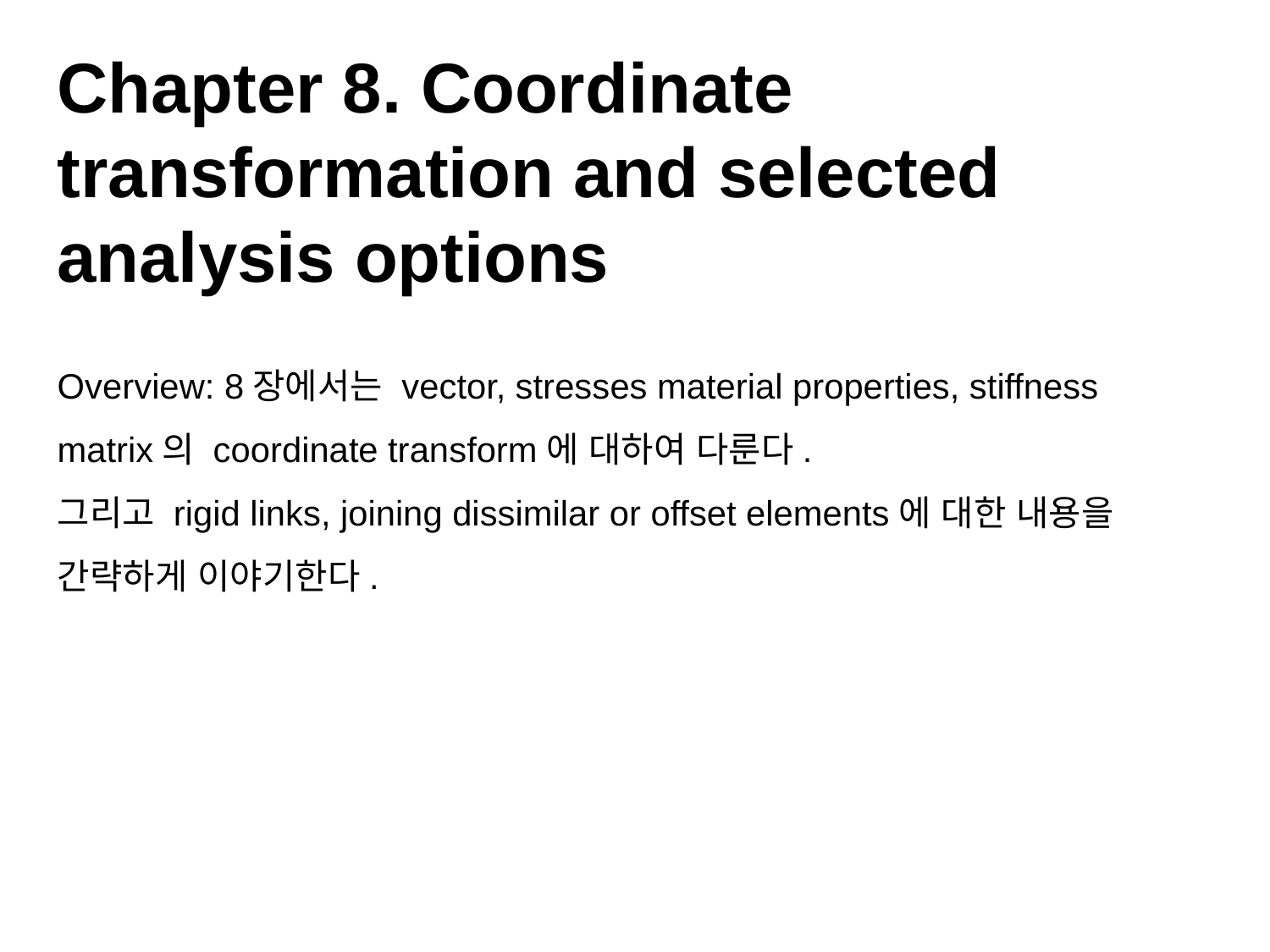

Chapter 8. Coordinate transformation and selected analysis options
Overview: 8장에서는 vector, stresses material properties, stiffness matrix의 coordinate transform에 대하여 다룬다.
그리고 rigid links, joining dissimilar or offset elements에 대한 내용을 간략하게 이야기한다.